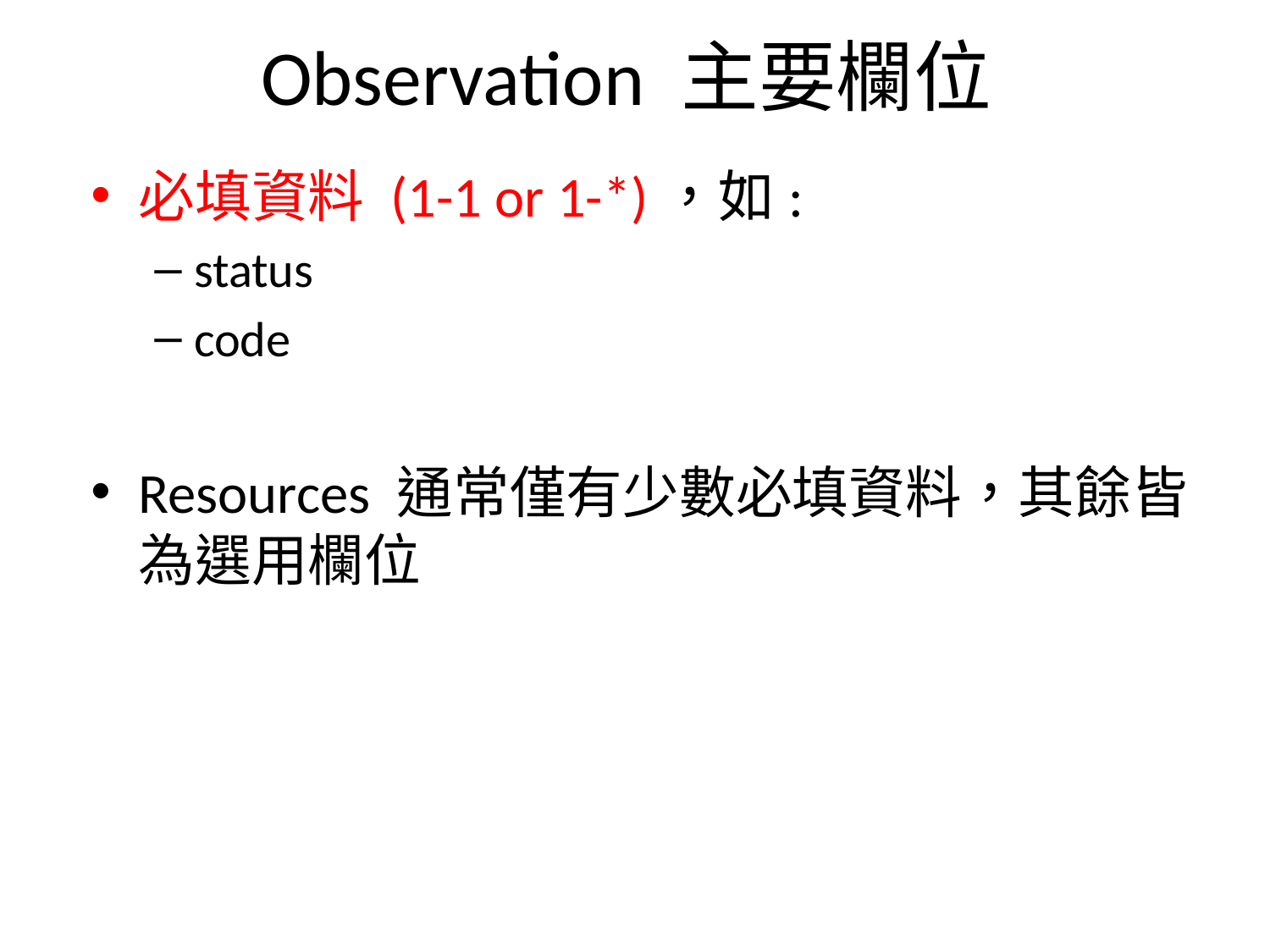

# Observation 主要欄位
必填資料 (1-1 or 1-*)，如:
status
code

Resources 通常僅有少數必填資料，其餘皆為選用欄位